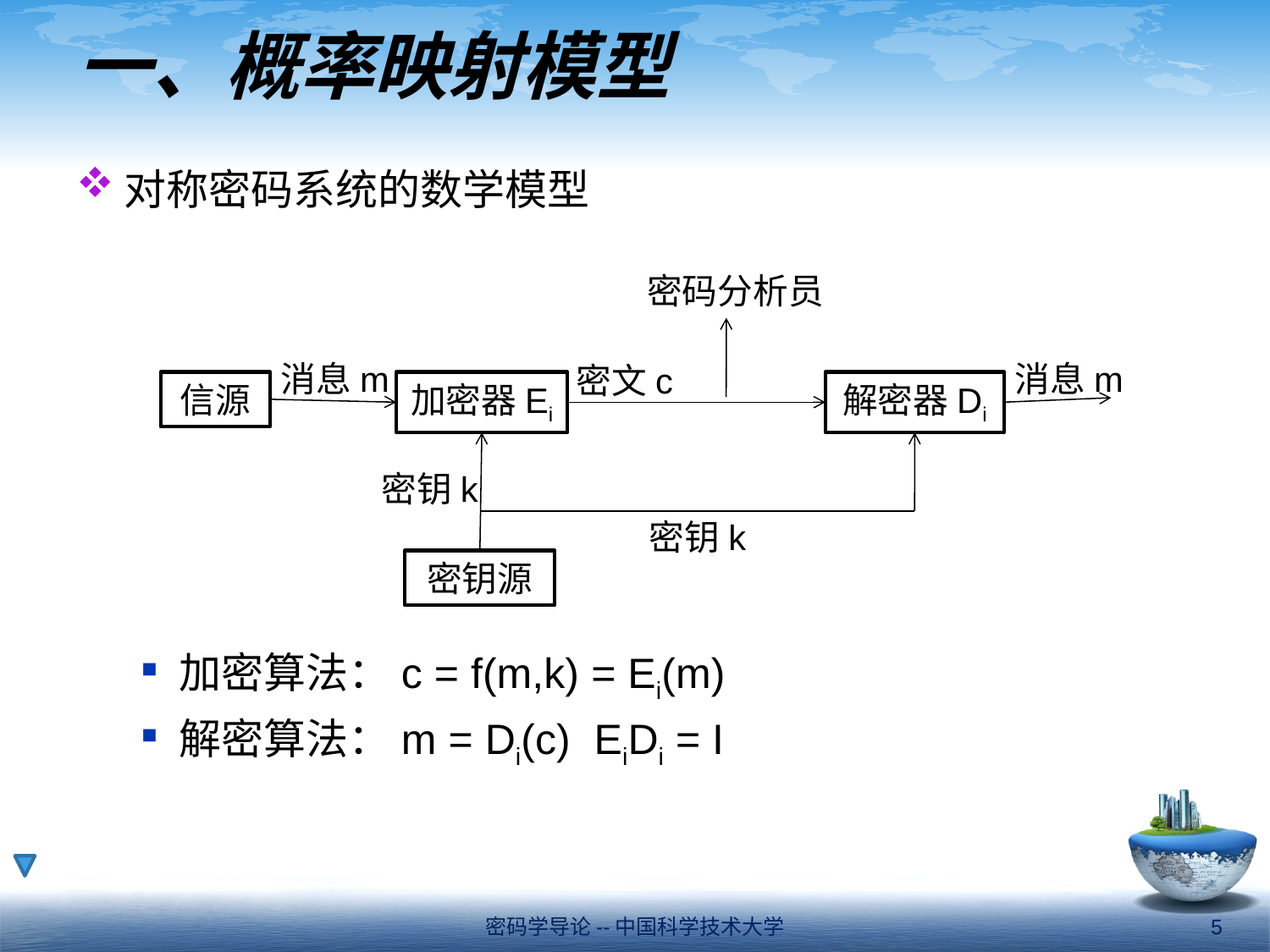

# 一、概率映射模型
对称密码系统的数学模型

加密算法：c = f(m,k) = Ei(m)
解密算法：m = Di(c)  EiDi = I
密码分析员
消息m
消息m
密文c
信源
加密器Ei
解密器Di
密钥k
密钥k
密钥源

密码学导论--中国科学技术大学
5